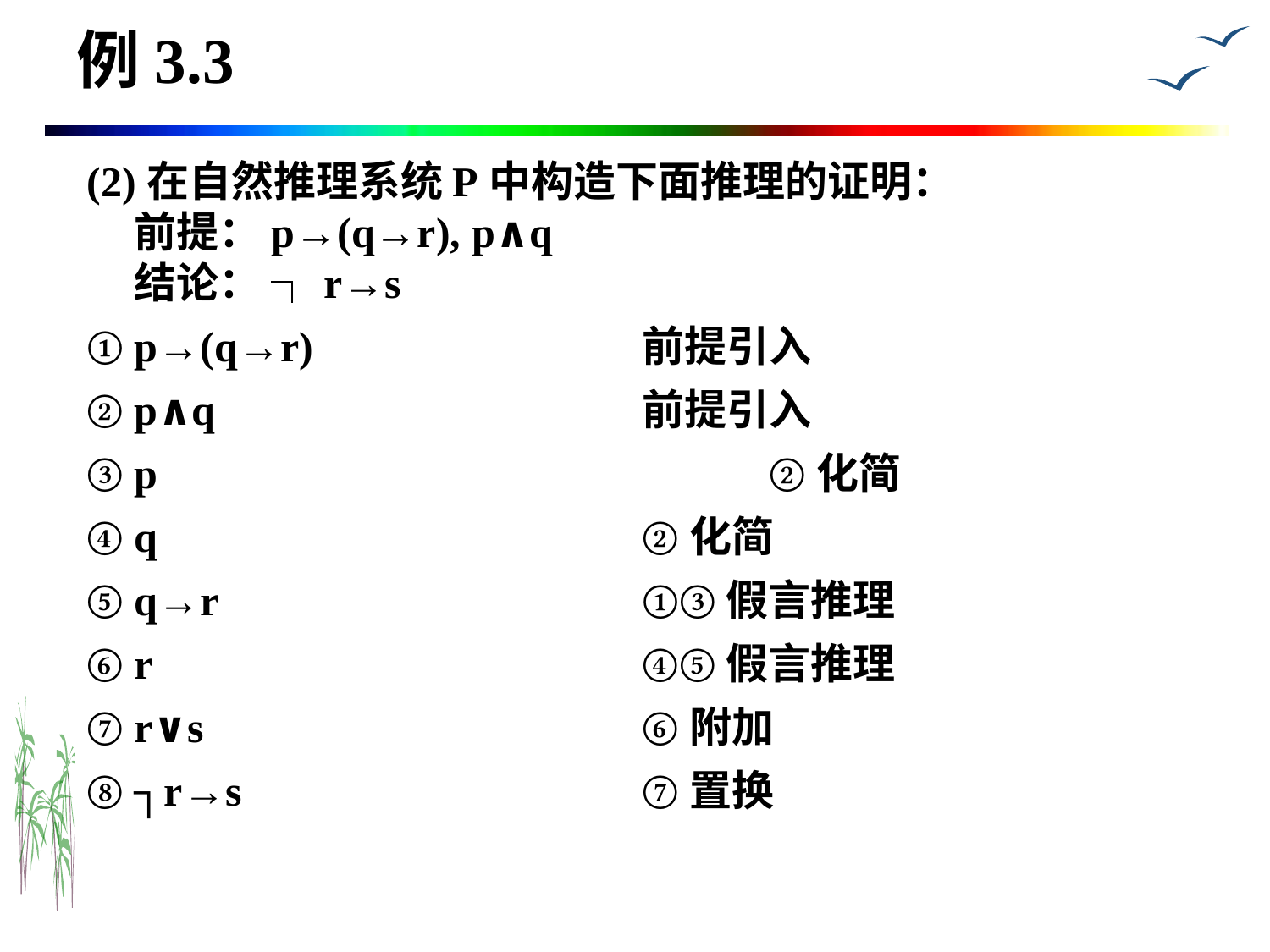

# 例3.3
(2)在自然推理系统P中构造下面推理的证明：
前提：p→(q→r), p∧q
结论： ┐r→s
① p→(q→r)    			前提引入
② p∧q 	      			前提引入
③ p    					②化简
④ q      				②化简
⑤ q→r   	    			①③假言推理
⑥ r      				④⑤假言推理
⑦ r∨s	     			⑥附加
⑧ ┐r→s				⑦置换